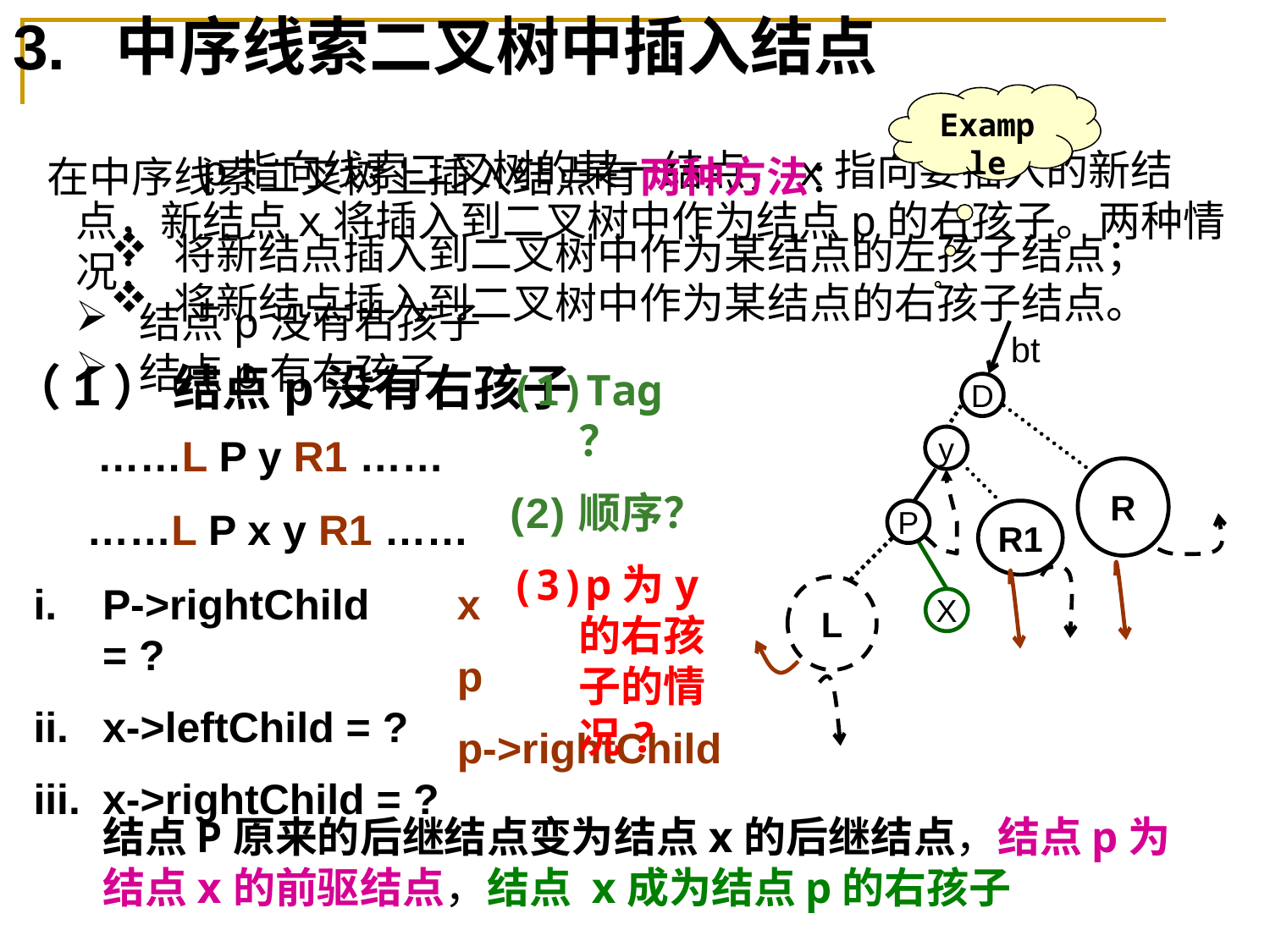

# 3.  中序线索二叉树中插入结点
Example
在中序线索二叉树上插入结点有两种方法：
将新结点插入到二叉树中作为某结点的左孩子结点；
将新结点插入到二叉树中作为某结点的右孩子结点。
		p指向线索二叉树的某一结点，x指向要插入的新结点，新结点x将插入到二叉树中作为结点p的右孩子。两种情况：
结点p没有右孩子
结点p有右孩子

bt
D

R

y

P

L

R1

（1） 结点p没有右孩子
Tag？
顺序？
p为y的右孩子的情况?
……L P y R1 ……
……L P x y R1 ……

X
P->rightChild  = ?
x->leftChild = ?
x->rightChild = ?
x
p
p->rightChild
	结点P原来的后继结点变为结点x的后继结点，结点p为结点x的前驱结点，结点 x成为结点p的右孩子